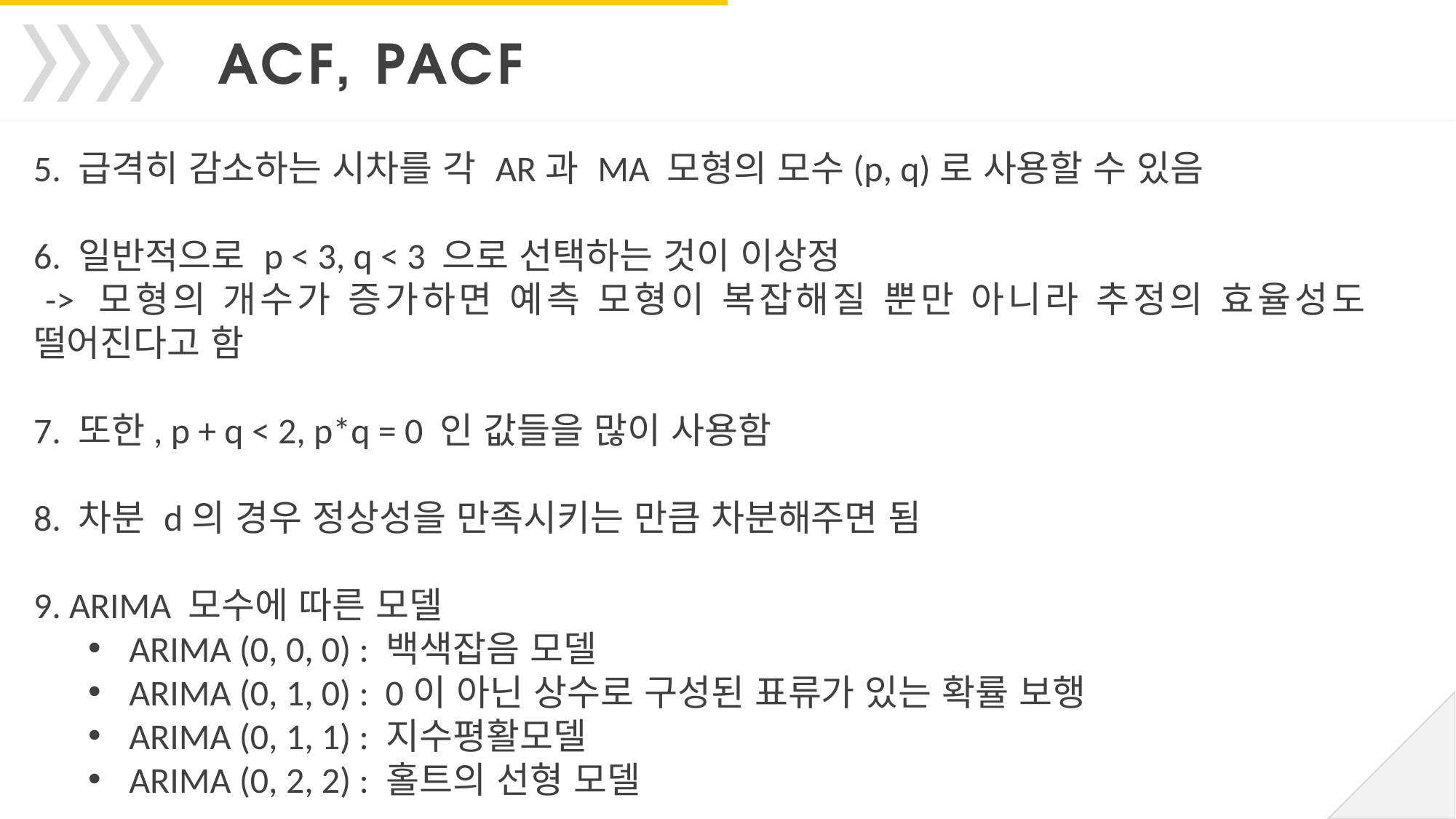

ACF, PACF

5. 급격히 감소하는 시차를 각 AR과 MA 모형의 모수(p, q)로 사용할 수 있음

6. 일반적으로 p < 3, q < 3 으로 선택하는 것이 이상정
 -> 모형의 개수가 증가하면 예측 모형이 복잡해질 뿐만 아니라 추정의 효율성도 떨어진다고 함

7. 또한, p + q < 2, p*q = 0 인 값들을 많이 사용함

8. 차분 d의 경우 정상성을 만족시키는 만큼 차분해주면 됨

9. ARIMA 모수에 따른 모델
ARIMA (0, 0, 0) : 백색잡음 모델
ARIMA (0, 1, 0) :  0이 아닌 상수로 구성된 표류가 있는 확률 보행
ARIMA (0, 1, 1) : 지수평활모델
ARIMA (0, 2, 2) : 홀트의 선형 모델